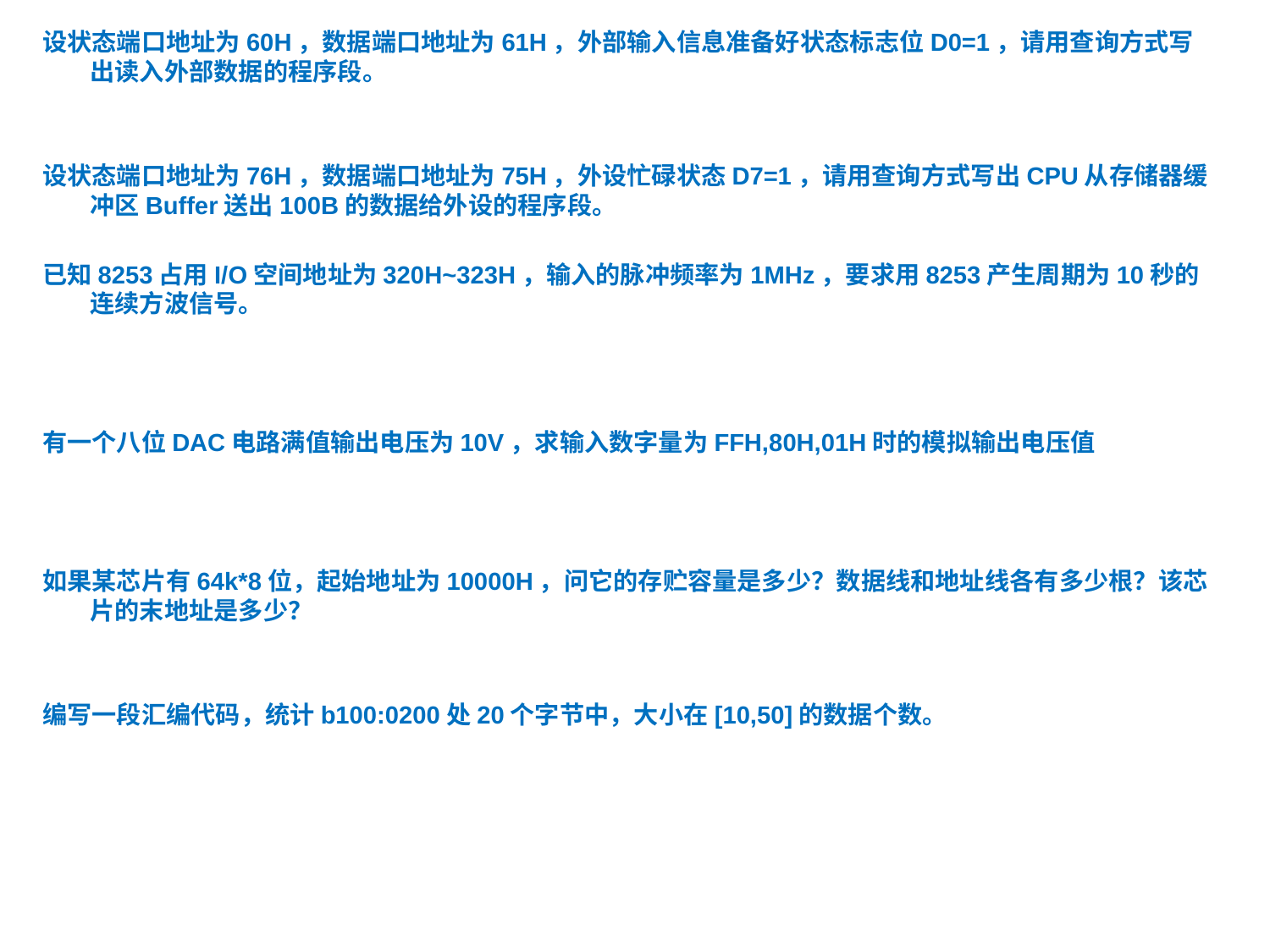

设状态端口地址为60H，数据端口地址为61H，外部输入信息准备好状态标志位D0=1，请用查询方式写出读入外部数据的程序段。

设状态端口地址为76H，数据端口地址为75H，外设忙碌状态D7=1，请用查询方式写出CPU从存储器缓冲区Buffer送出100B的数据给外设的程序段。

已知8253占用I/O空间地址为320H~323H，输入的脉冲频率为1MHz，要求用8253产生周期为10秒的连续方波信号。

有一个八位DAC电路满值输出电压为10V，求输入数字量为FFH,80H,01H时的模拟输出电压值

如果某芯片有64k*8位，起始地址为10000H，问它的存贮容量是多少？数据线和地址线各有多少根？该芯片的末地址是多少？

编写一段汇编代码，统计b100:0200处20个字节中，大小在[10,50]的数据个数。